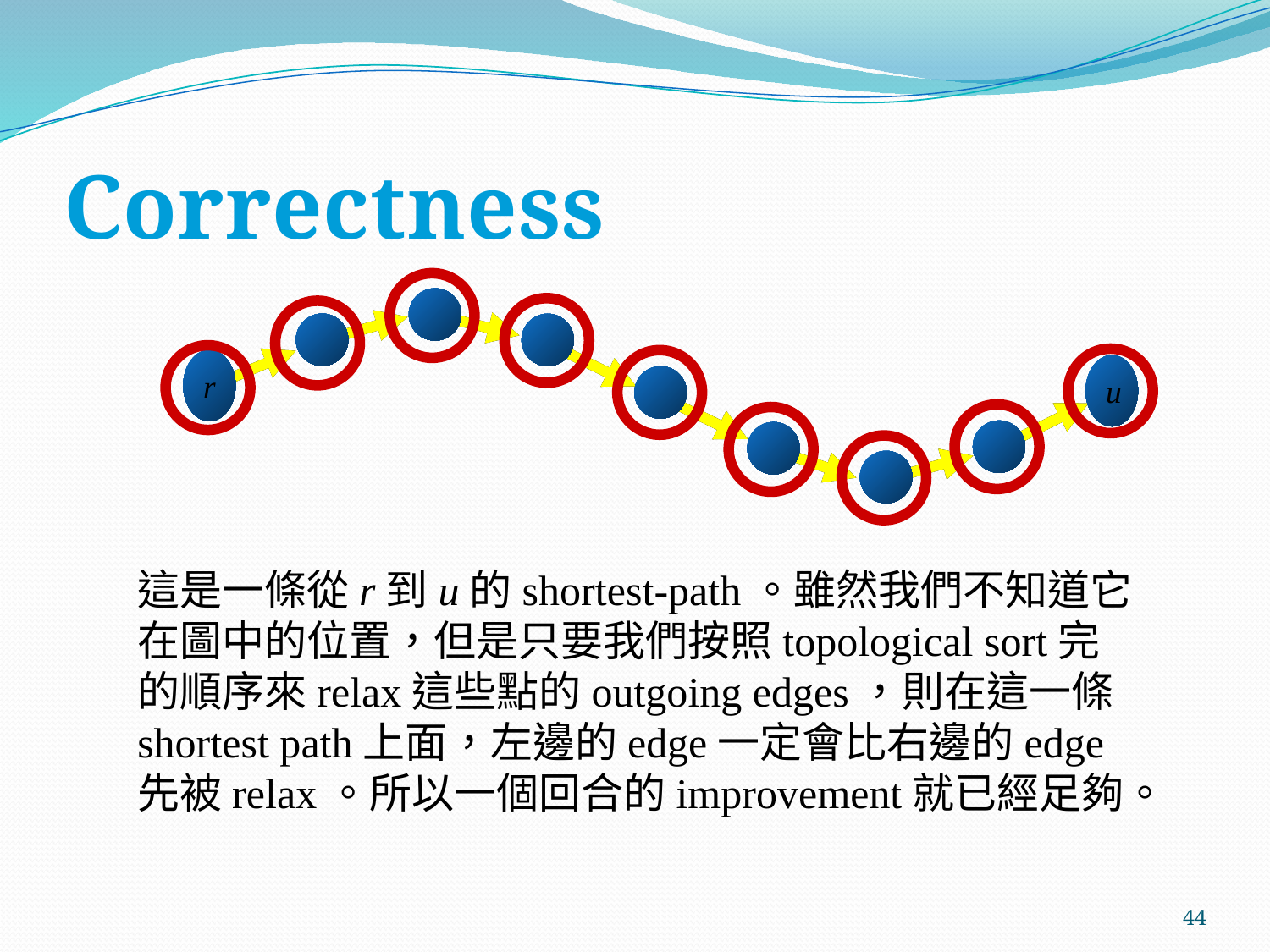

# Correctness

r

u

這是一條從r到u的shortest-path。雖然我們不知道它
在圖中的位置，但是只要我們按照topological sort完
的順序來relax這些點的outgoing edges，則在這一條
shortest path上面，左邊的edge一定會比右邊的edge
先被relax。所以一個回合的improvement就已經足夠。
44